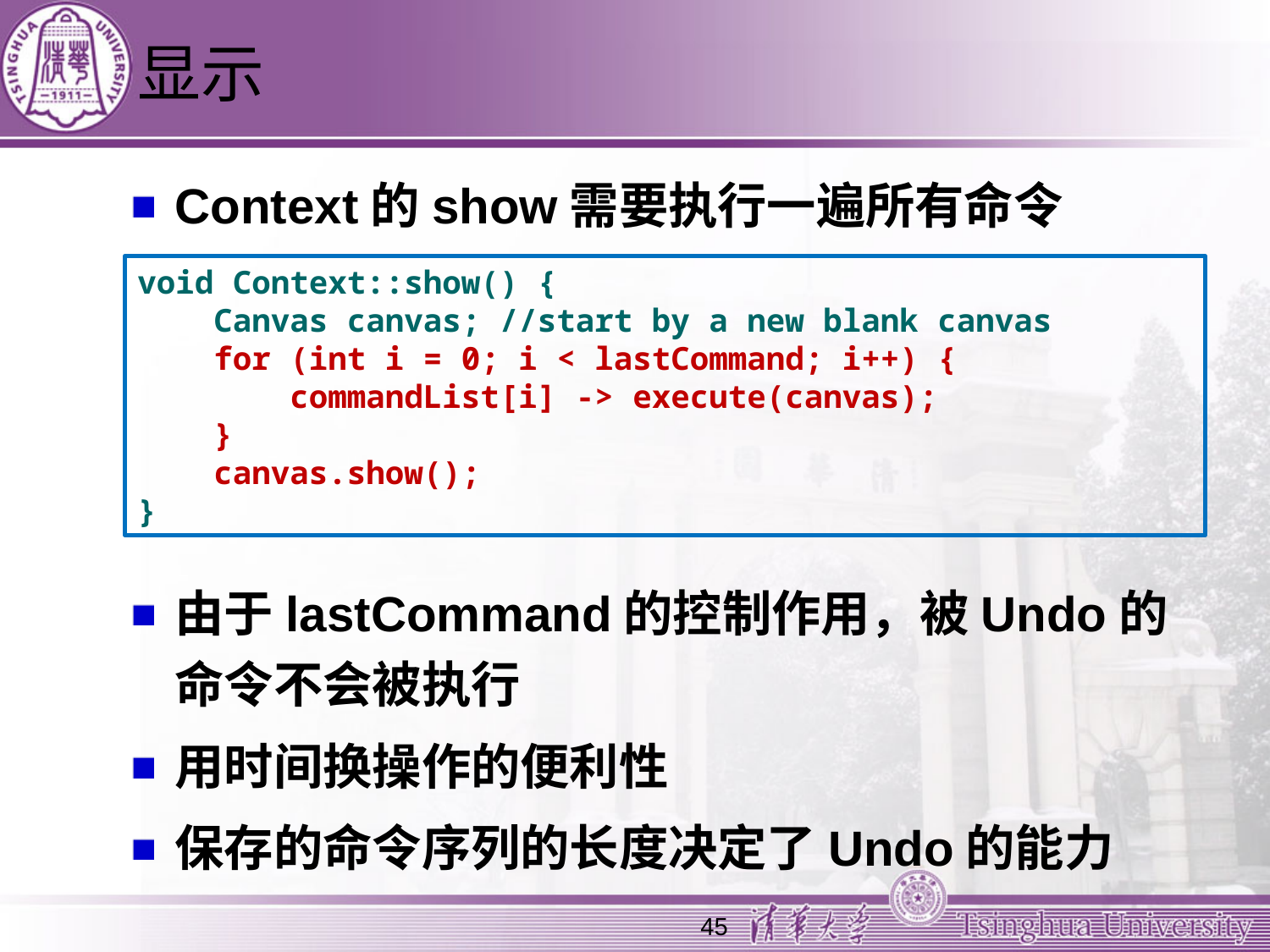

# 显示
Context的show需要执行一遍所有命令

由于lastCommand的控制作用，被Undo的命令不会被执行
用时间换操作的便利性
保存的命令序列的长度决定了Undo的能力
void Context::show() {
    Canvas canvas; //start by a new blank canvas
    for (int i = 0; i < lastCommand; i++) {
        commandList[i] -> execute(canvas);
    }
    canvas.show();
}
45